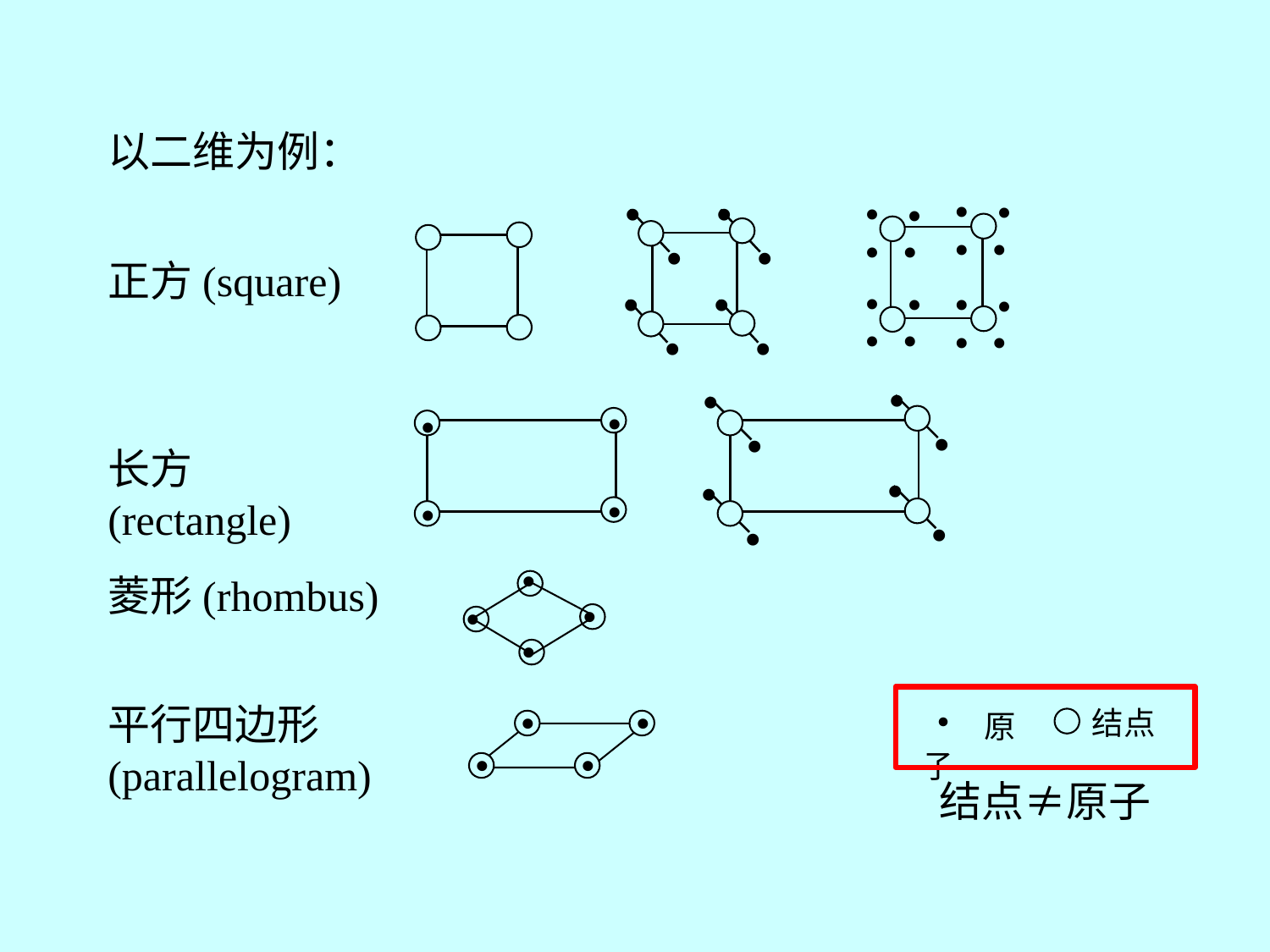

以二维为例：
•

•
•

•

•

•
•

•
•
•
•
•
•
•
•
•

•
•
•
•
•
•
•
•
•
•

•
•

正方(square)
•

•

•

•

•

•

•

•

•

•

•
•

长方(rectangle)
•

•
•

•

菱形(rhombus)

结点≠原子
• 原子
结点

平行四边形(parallelogram)
•
•

•
•